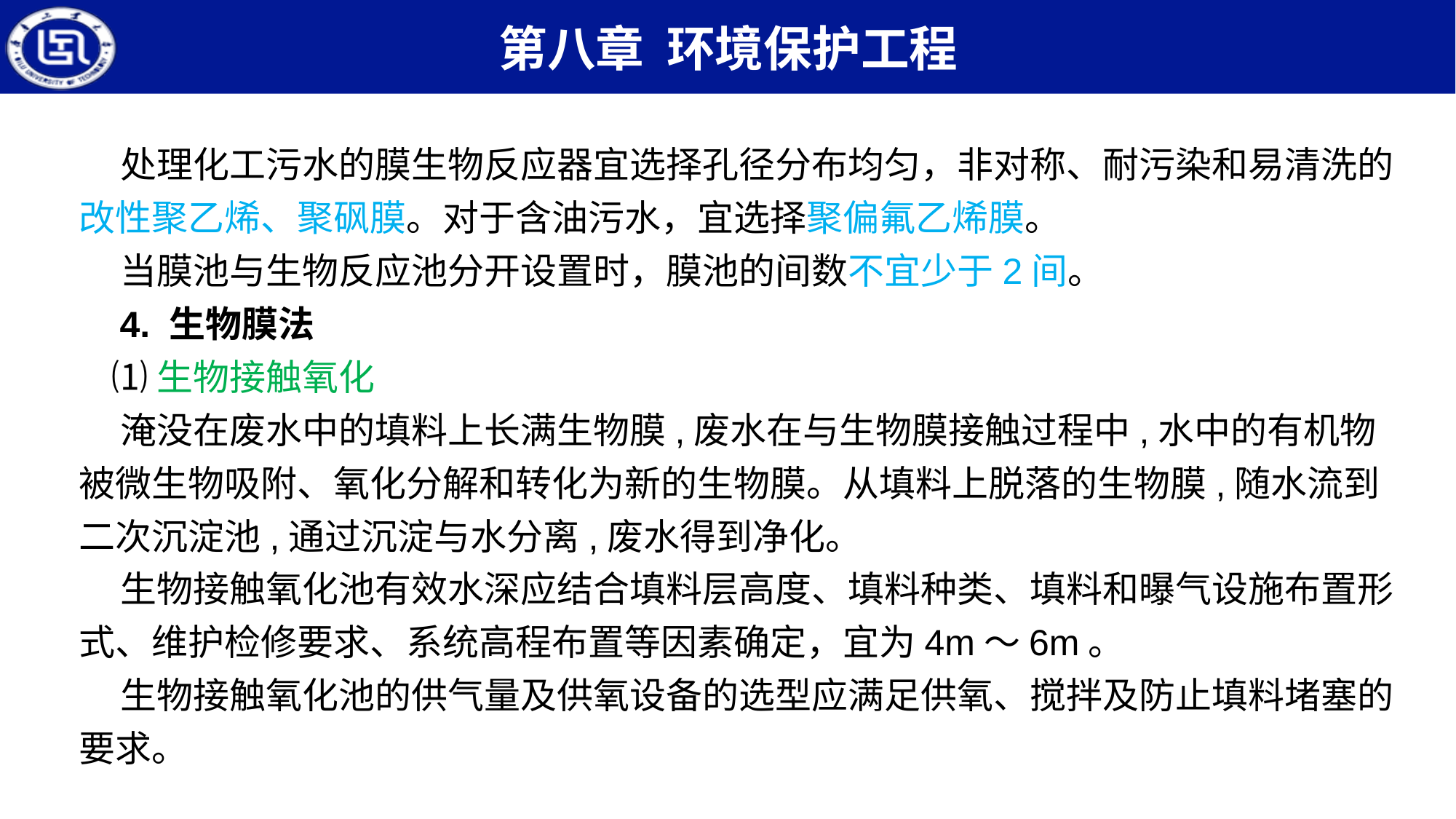

处理化工污水的膜生物反应器宜选择孔径分布均匀，非对称、耐污染和易清洗的改性聚乙烯、聚砜膜。对于含油污水，宜选择聚偏氟乙烯膜。
    当膜池与生物反应池分开设置时，膜池的间数不宜少于2间。
    4. 生物膜法
    ⑴生物接触氧化
    淹没在废水中的填料上长满生物膜,废水在与生物膜接触过程中,水中的有机物被微生物吸附、氧化分解和转化为新的生物膜。从填料上脱落的生物膜,随水流到二次沉淀池,通过沉淀与水分离,废水得到净化。
    生物接触氧化池有效水深应结合填料层高度、填料种类、填料和曝气设施布置形式、维护检修要求、系统高程布置等因素确定，宜为4m～6m。
    生物接触氧化池的供气量及供氧设备的选型应满足供氧、搅拌及防止填料堵塞的要求。